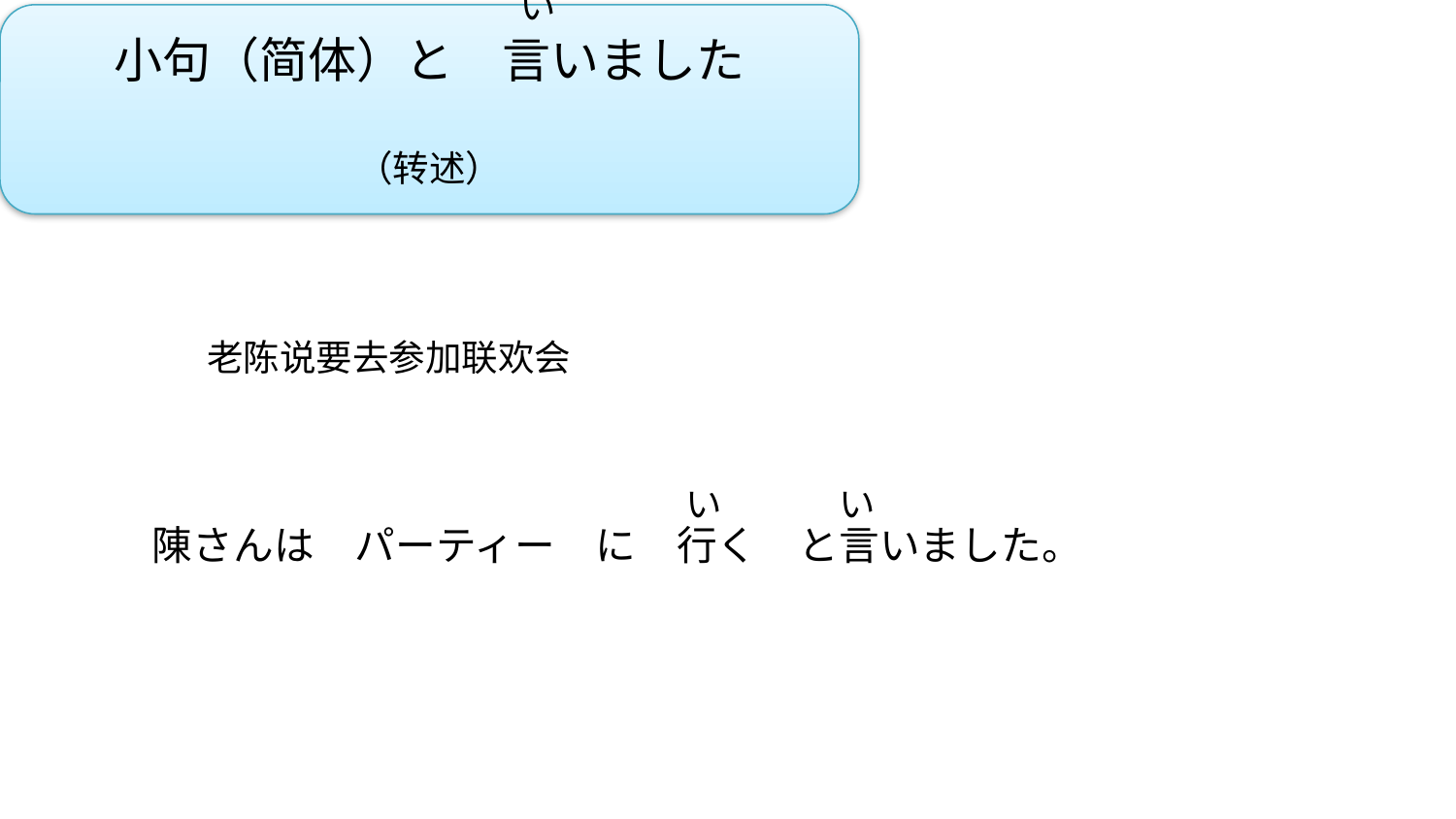

い
小句（简体）と　言いました

（转述）
老陈说要去参加联欢会
い
い
陳さんは　パーティー　に　行く　と言いました。